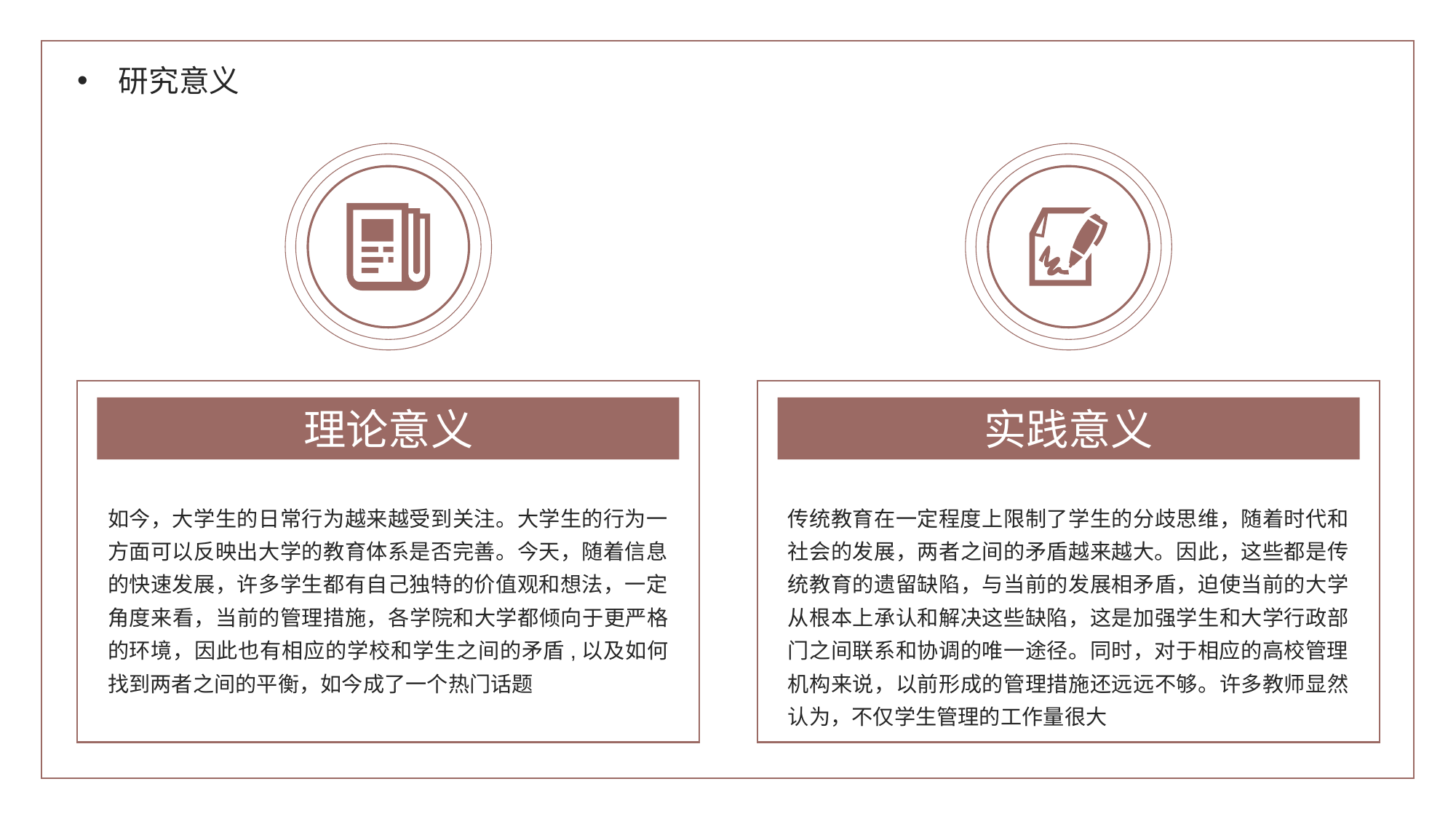

研究意义

理论意义
实践意义

如今，大学生的日常行为越来越受到关注。大学生的行为一方面可以反映出大学的教育体系是否完善。今天，随着信息的快速发展，许多学生都有自己独特的价值观和想法，一定角度来看，当前的管理措施，各学院和大学都倾向于更严格的环境，因此也有相应的学校和学生之间的矛盾,以及如何找到两者之间的平衡，如今成了一个热门话题
传统教育在一定程度上限制了学生的分歧思维，随着时代和社会的发展，两者之间的矛盾越来越大。因此，这些都是传统教育的遗留缺陷，与当前的发展相矛盾，迫使当前的大学从根本上承认和解决这些缺陷，这是加强学生和大学行政部门之间联系和协调的唯一途径。同时，对于相应的高校管理机构来说，以前形成的管理措施还远远不够。许多教师显然认为，不仅学生管理的工作量很大